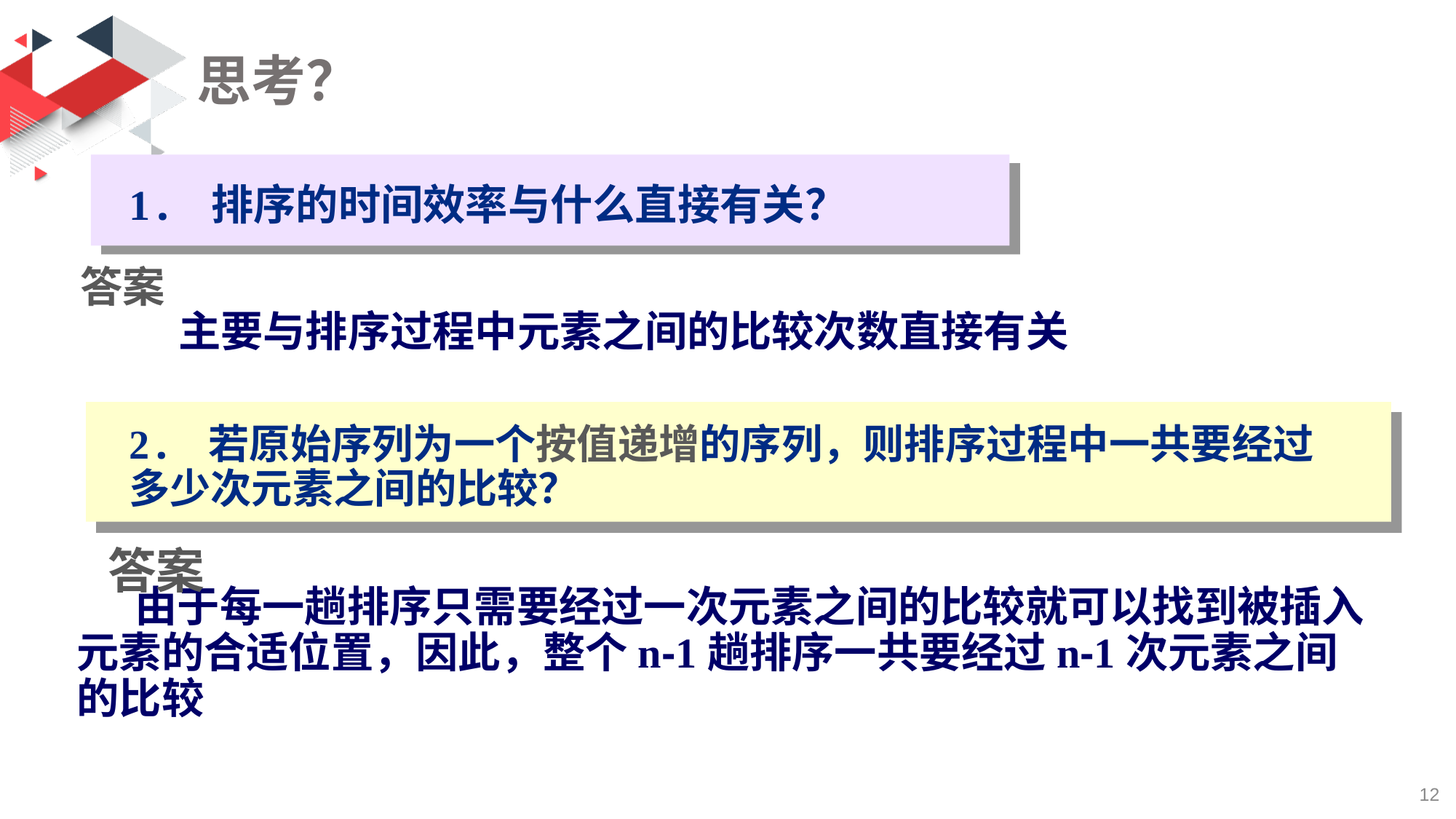

# 思考？

1. 排序的时间效率与什么直接有关？

      主要与排序过程中元素之间的比较次数直接有关
答案

2. 若原始序列为一个按值递增的序列，则排序过程中一共要经过多少次元素之间的比较？
答案
     由于每一趟排序只需要经过一次元素之间的比较就可以找到被插入元素的合适位置，因此，整个n-1趟排序一共要经过n-1次元素之间的比较
12